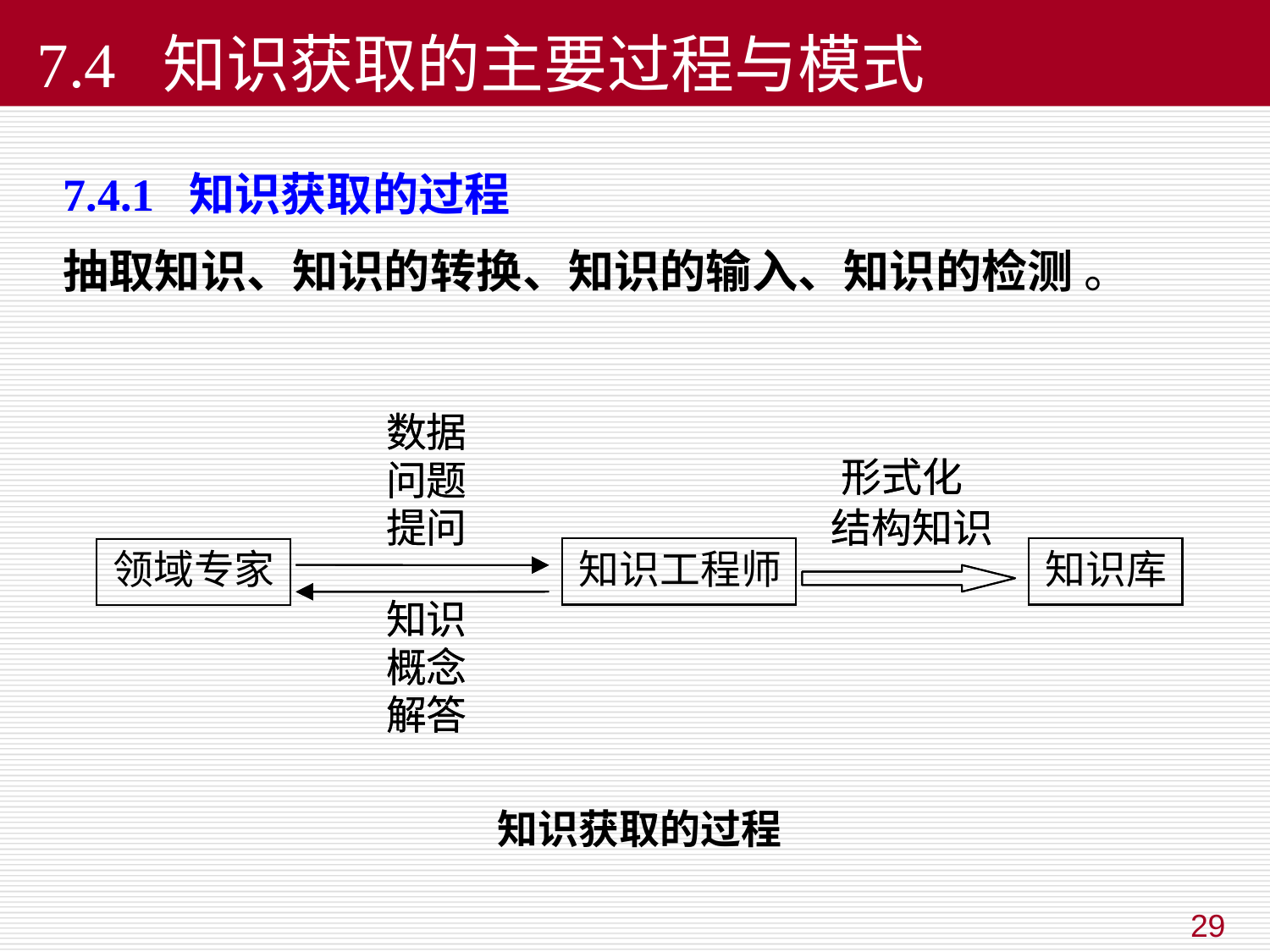

7.4  知识获取的主要过程与模式
7.4.1  知识获取的过程
抽取知识、知识的转换、知识的输入、知识的检测 。

数据
数据

形式化
形式化
问题
问题
提问
提问
结构知识
结构知识

领域专家
知识工程师
知识库

知识
知识
概念
概念
解答
解答

知识获取的过程
29